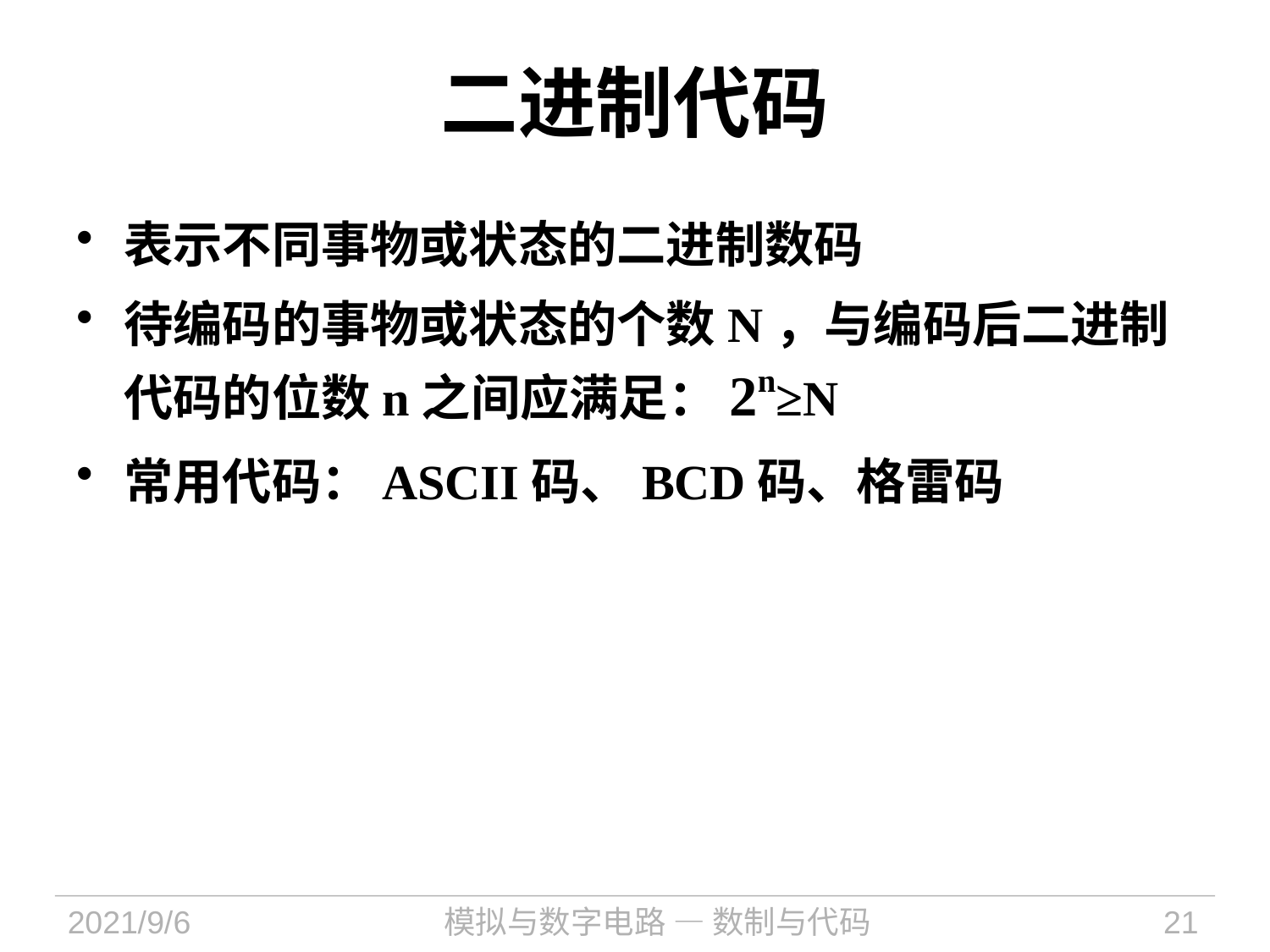

# 二进制代码
表示不同事物或状态的二进制数码
待编码的事物或状态的个数N，与编码后二进制代码的位数n之间应满足：2n≥N
常用代码：ASCII码、BCD码、格雷码
2021/9/6
模拟与数字电路 — 数制与代码
21